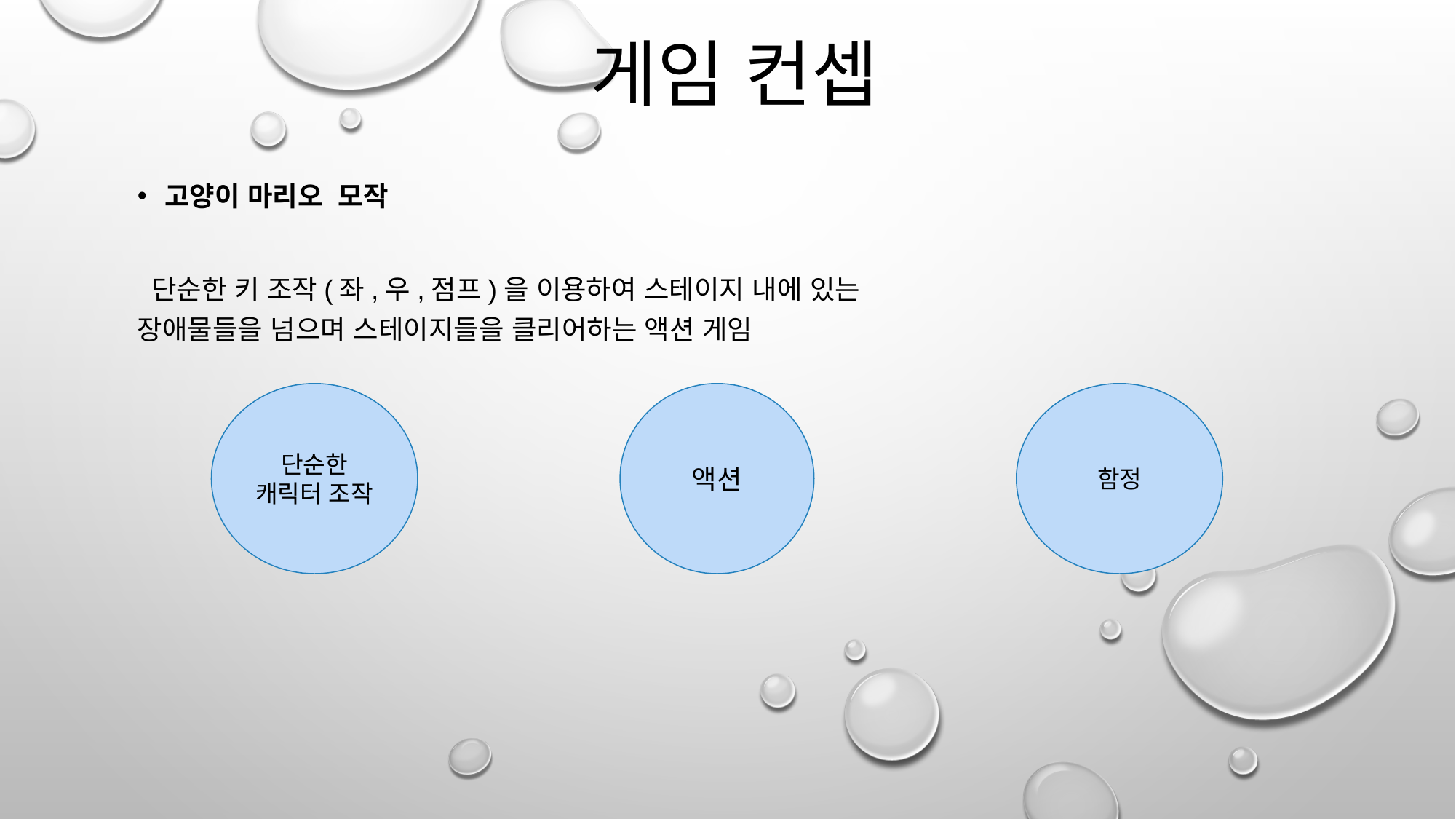

게임 컨셉
고양이 마리오  모작
 단순한 키 조작(좌,우,점프)을 이용하여 스테이지 내에 있는 장애물들을 넘으며 스테이지들을 클리어하는 액션 게임
단순한 캐릭터 조작
액션
함정